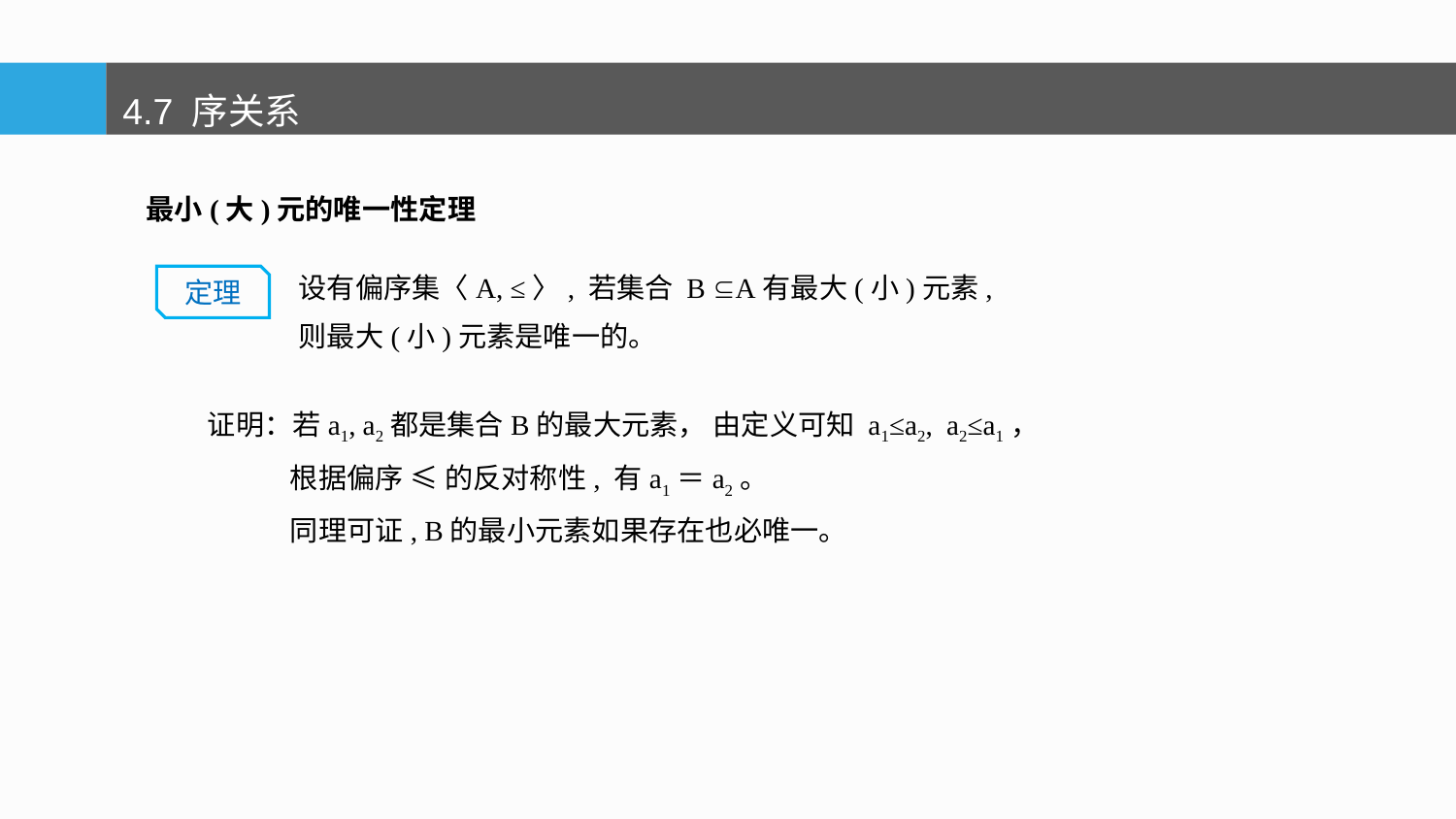

4.7 序关系

最小(大)元的唯一性定理
设有偏序集〈A, ≤〉, 若集合 B ⊆A有最大(小)元素,
则最大(小)元素是唯一的。
定理
证明：若a1, a2都是集合B的最大元素， 由定义可知 a1≤a2,  a2≤a1，
            根据偏序 ≤ 的反对称性, 有a1＝a2。
            同理可证, B的最小元素如果存在也必唯一。